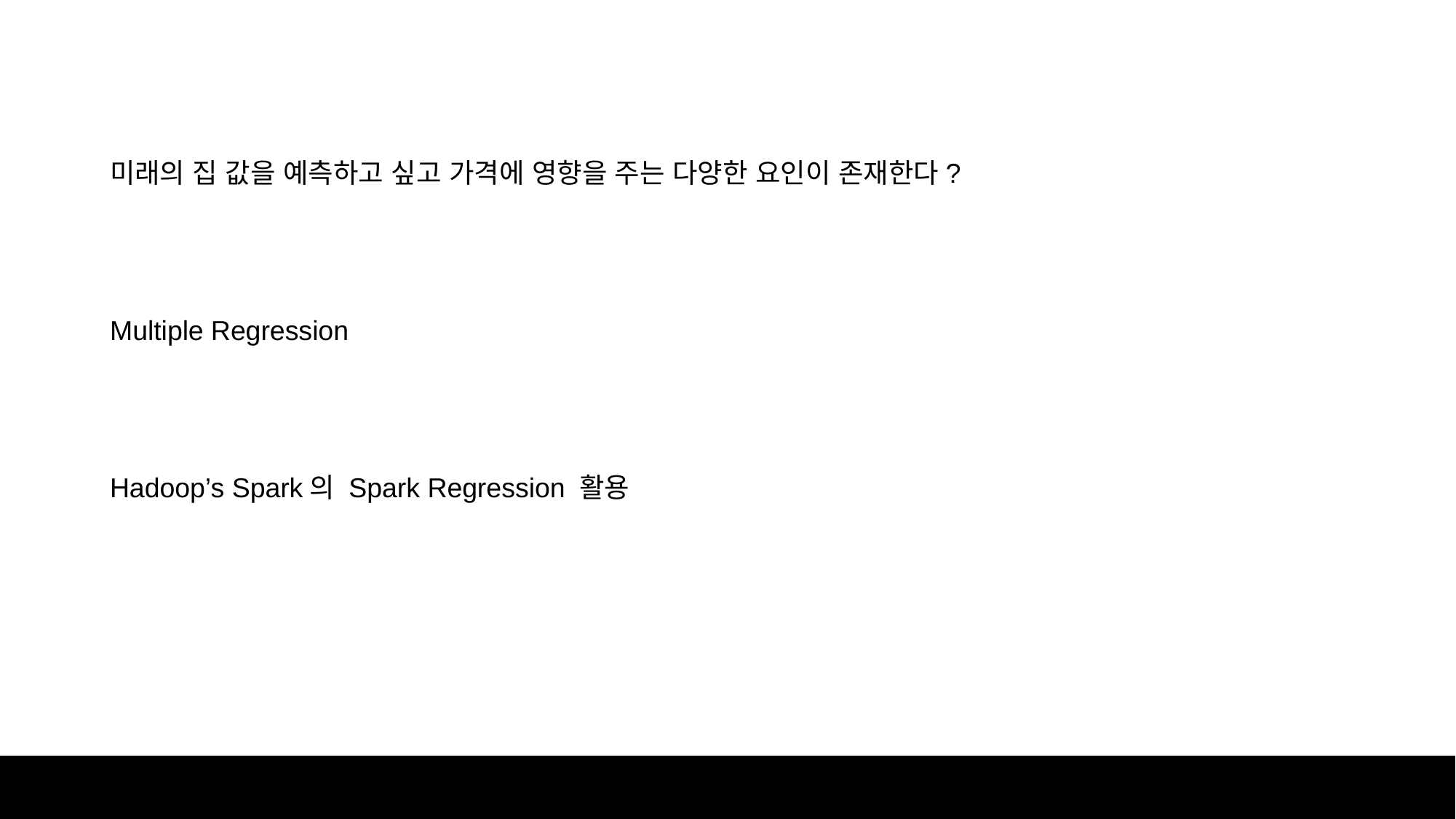

미래의 집 값을 예측하고 싶고 가격에 영향을 주는 다양한 요인이 존재한다?
Multiple Regression
Hadoop’s Spark의 Spark Regression 활용